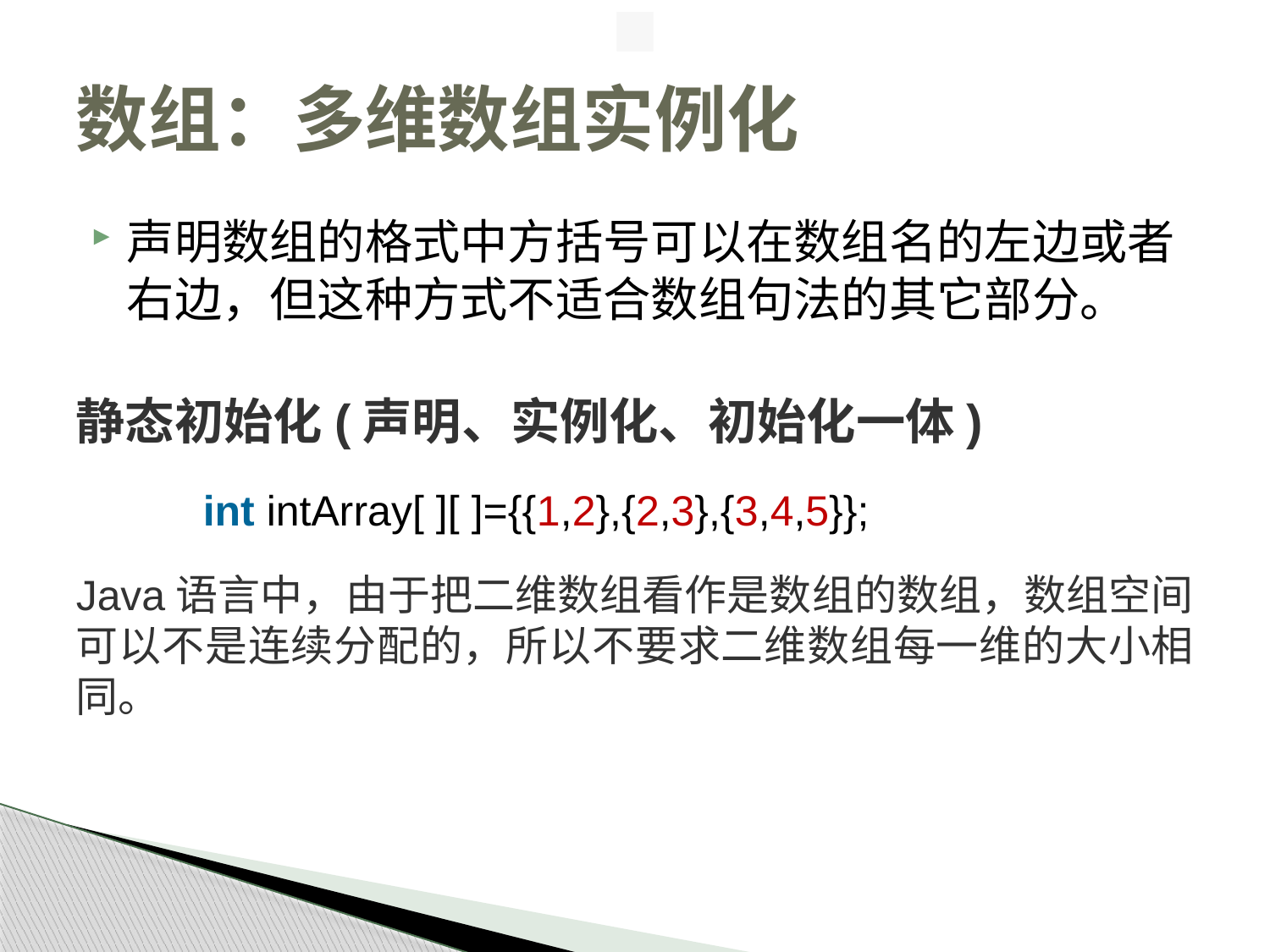

# 数组：多维数组实例化
声明数组的格式中方括号可以在数组名的左边或者右边，但这种方式不适合数组句法的其它部分。

静态初始化(声明、实例化、初始化一体)

	int intArray[ ][ ]={{1,2},{2,3},{3,4,5}};

Java语言中，由于把二维数组看作是数组的数组，数组空间可以不是连续分配的，所以不要求二维数组每一维的大小相同。